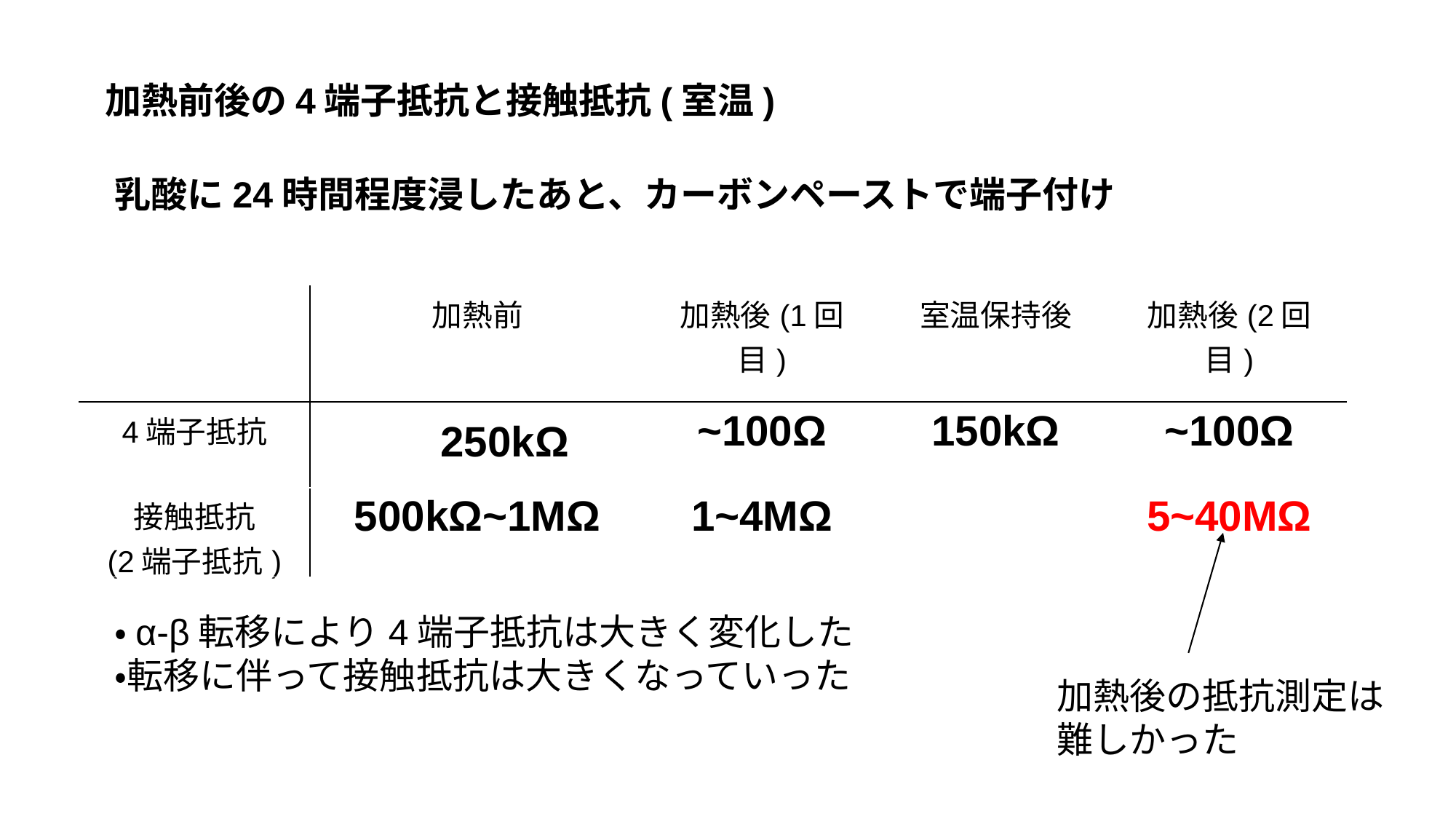

加熱前後の4端子抵抗と接触抵抗(室温)
乳酸に24時間程度浸したあと、カーボンペーストで端子付け
|  | 加熱前 | 加熱後(1回目) | 室温保持後 | 加熱後(2回目) |
| --- | --- | --- | --- | --- |
| 4端子抵抗 | 250kΩ | ~100Ω | 150kΩ | ~100Ω |
| 接触抵抗 (2端子抵抗) | 500kΩ~1MΩ | 1~4MΩ |  | 5~40MΩ |
・α-β転移により4端子抵抗は大きく変化した
・転移に伴って接触抵抗は大きくなっていった
加熱後の抵抗測定は
難しかった